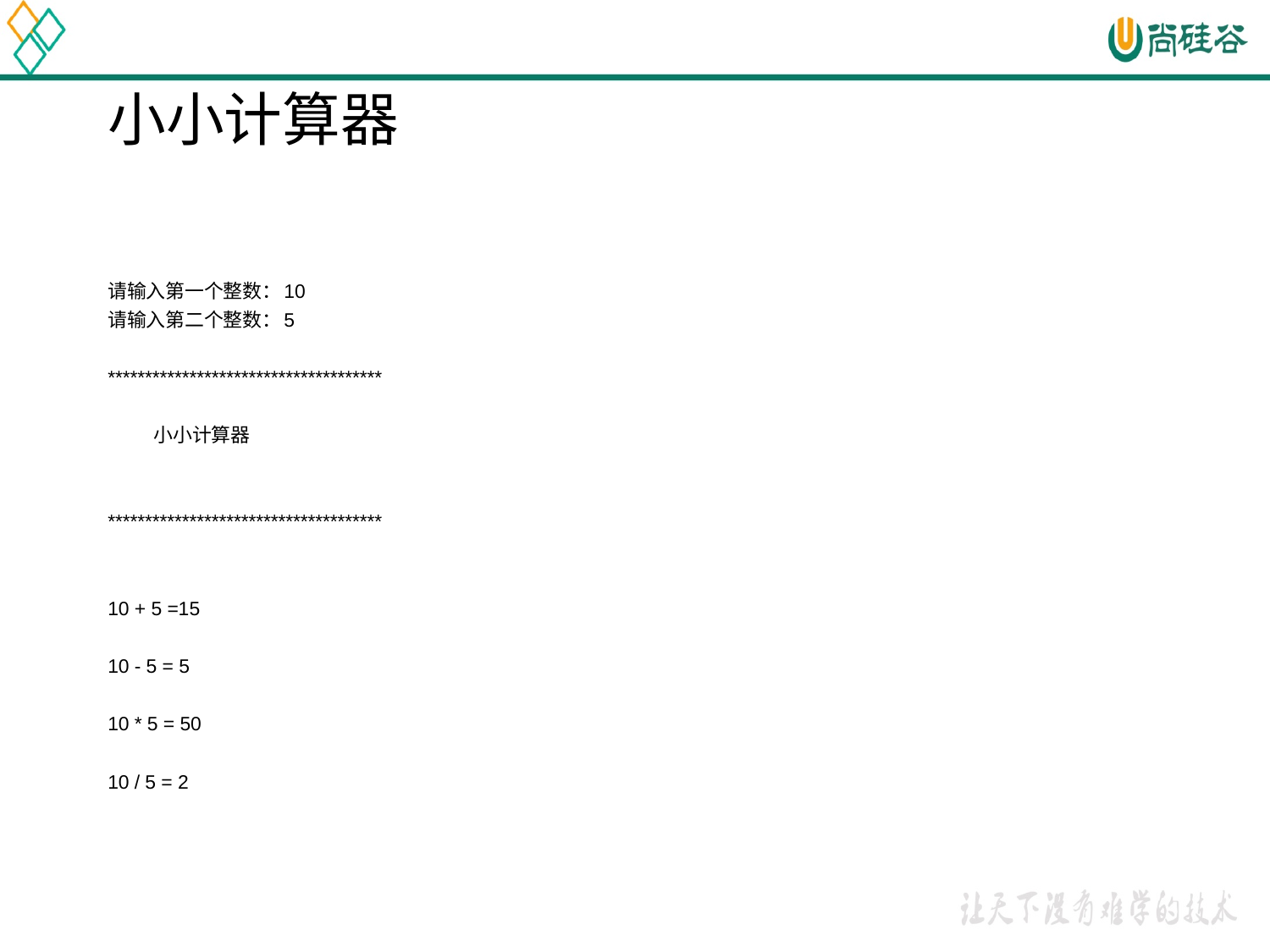

# 小小计算器
请输入第一个整数：10
请输入第二个整数：5

*************************************

	    小小计算器

*************************************

10 + 5 =15

10 - 5 = 5

10 * 5 = 50

10 / 5 = 2